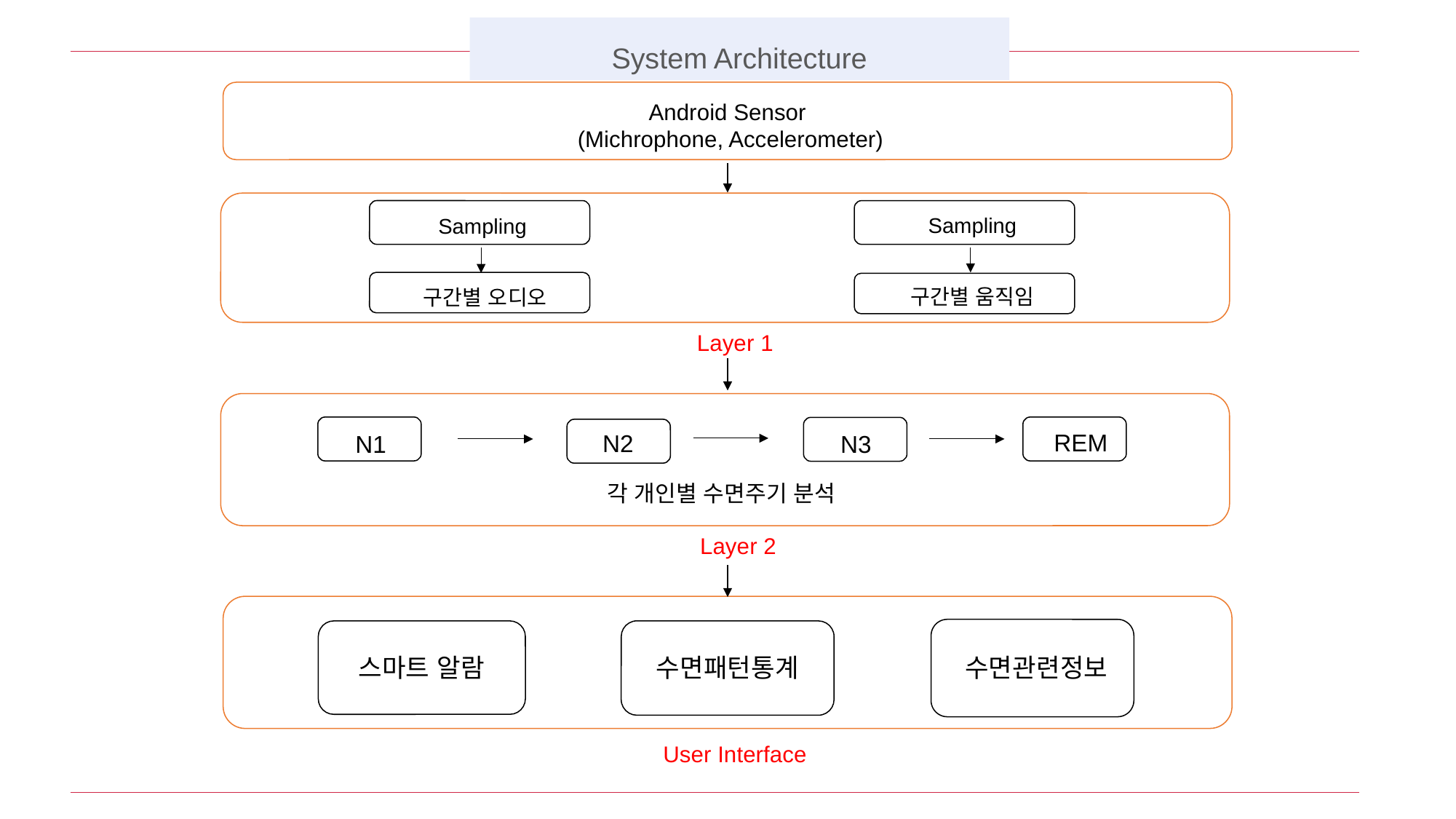

System Architecture

Android Sensor
(Michrophone, Accelerometer)

Sampling
Sampling

구간별 움직임
구간별 오디오
Layer 1

REM
N2
N3
N1
각 개인별 수면주기 분석
Layer 2

수면패턴통계
수면관련정보
스마트 알람
User Interface